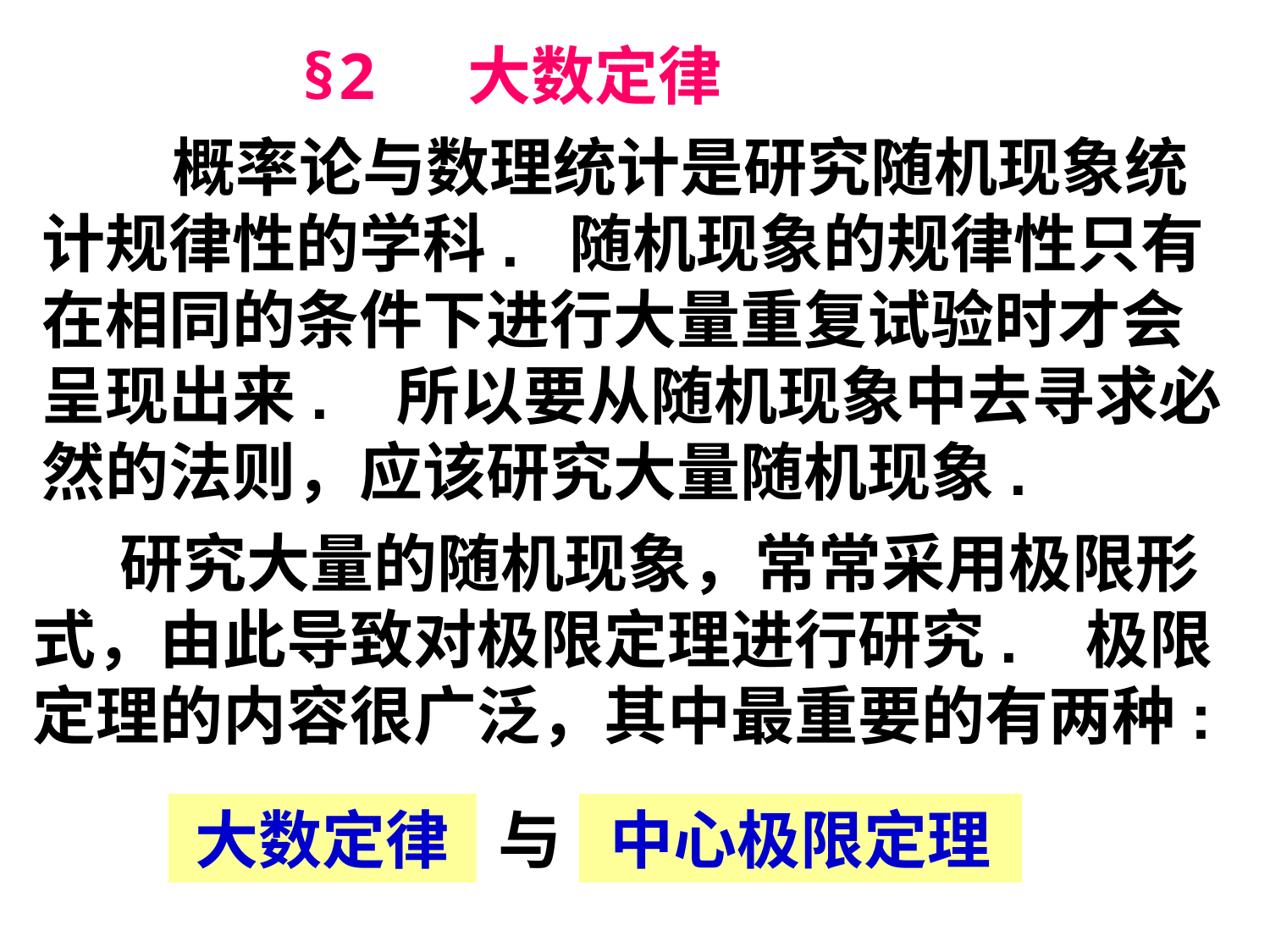

§2  大数定律
        概率论与数理统计是研究随机现象统计规律性的学科.  随机现象的规律性只有在相同的条件下进行大量重复试验时才会呈现出来.   所以要从随机现象中去寻求必然的法则，应该研究大量随机现象.
     研究大量的随机现象，常常采用极限形式，由此导致对极限定理进行研究.   极限定理的内容很广泛，其中最重要的有两种:
大数定律
与
中心极限定理